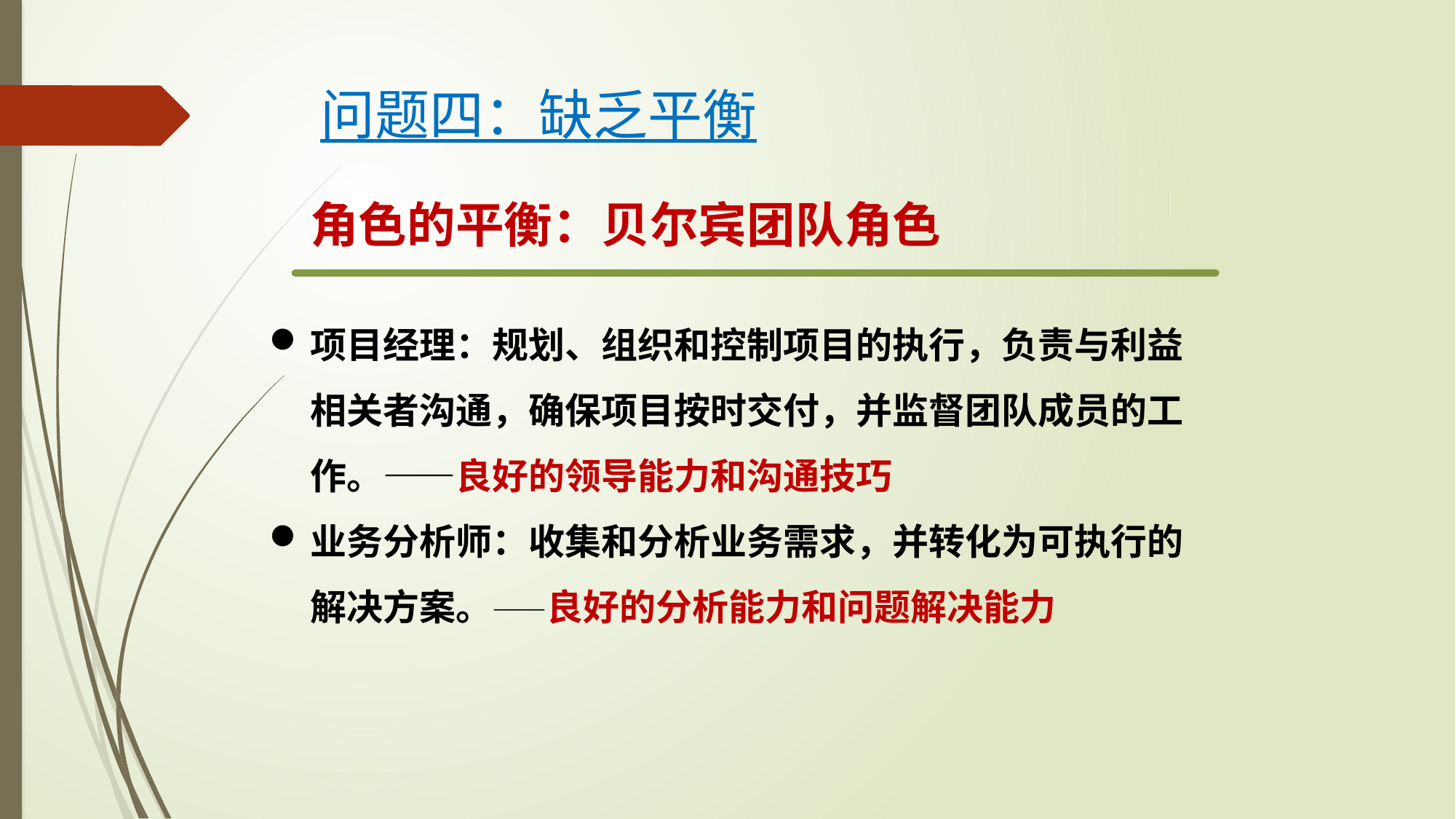

# 问题四：缺乏平衡
角色的平衡：贝尔宾团队角色
项目经理：规划、组织和控制项目的执行，负责与利益相关者沟通，确保项目按时交付，并监督团队成员的工作。——良好的领导能力和沟通技巧
业务分析师：收集和分析业务需求，并转化为可执行的解决方案。——良好的分析能力和问题解决能力